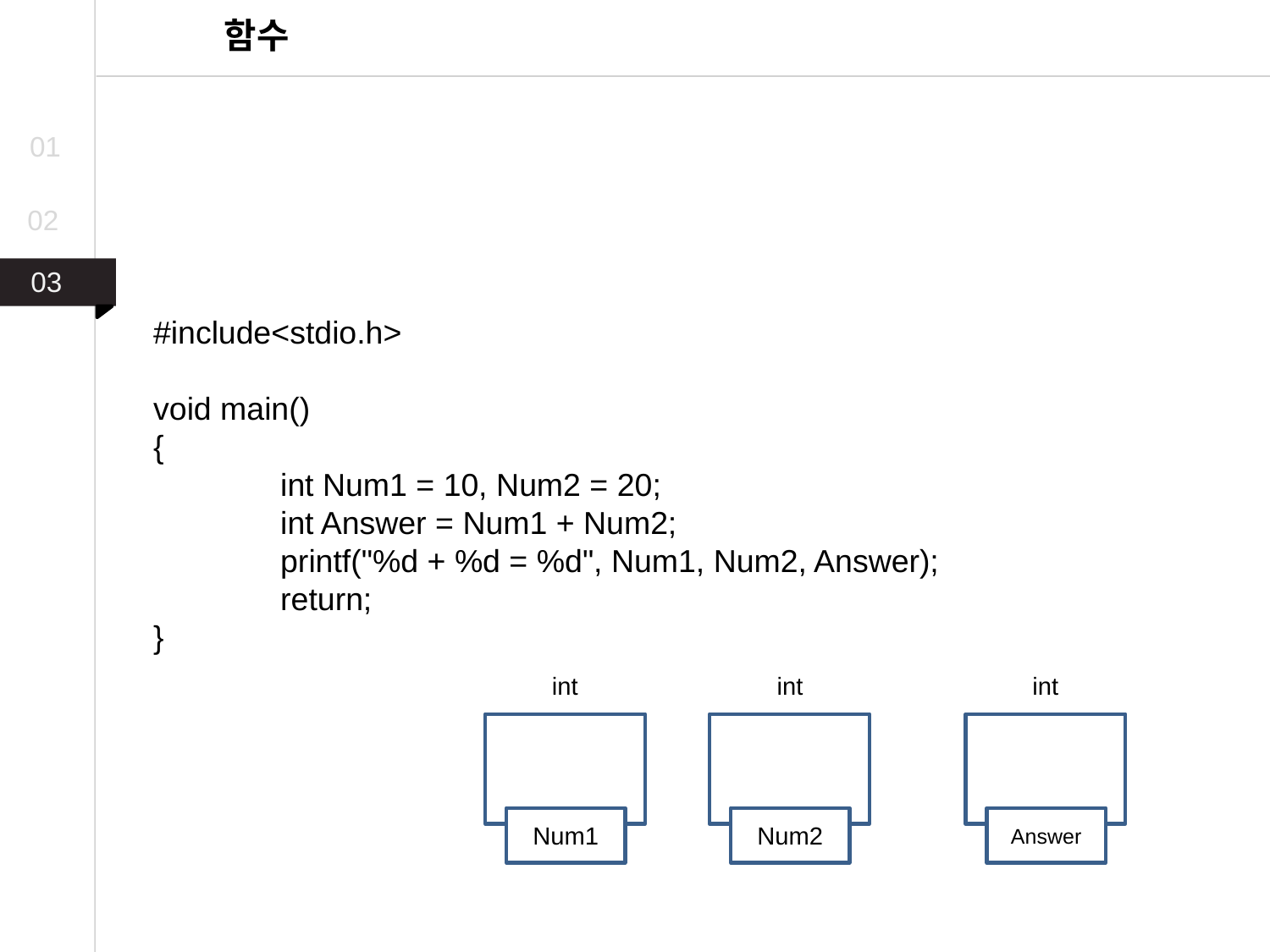

함수
01
02
03

03
02

#include<stdio.h>

void main()
{
	int Num1 = 10, Num2 = 20;
	int Answer = Num1 + Num2;
	printf("%d + %d = %d", Num1, Num2, Answer);
	return;
}
int
int
int

Num1
Num2
Answer